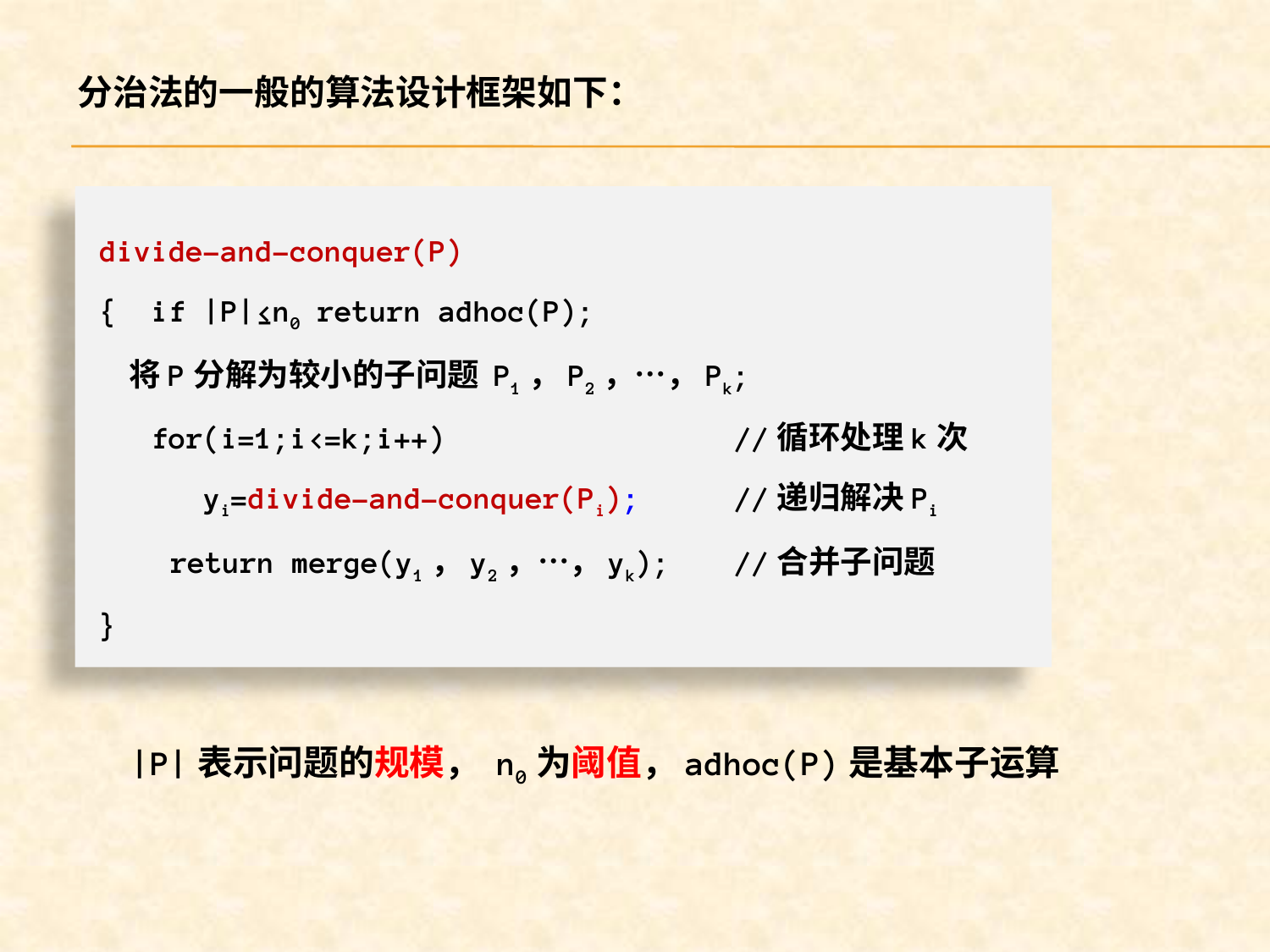

分治法的一般的算法设计框架如下：
divide-and-conquer(P)
{  if |P|≤n0 return adhoc(P);
   将P分解为较小的子问题 P1，P2，…，Pk;
   for(i=1;i<=k;i++)			//循环处理k次
      yi=divide-and-conquer(Pi);	//递归解决Pi
　　return merge(y1，y2，…，yk);	//合并子问题
}
|P|表示问题的规模， n0为阈值，adhoc(P)是基本子运算